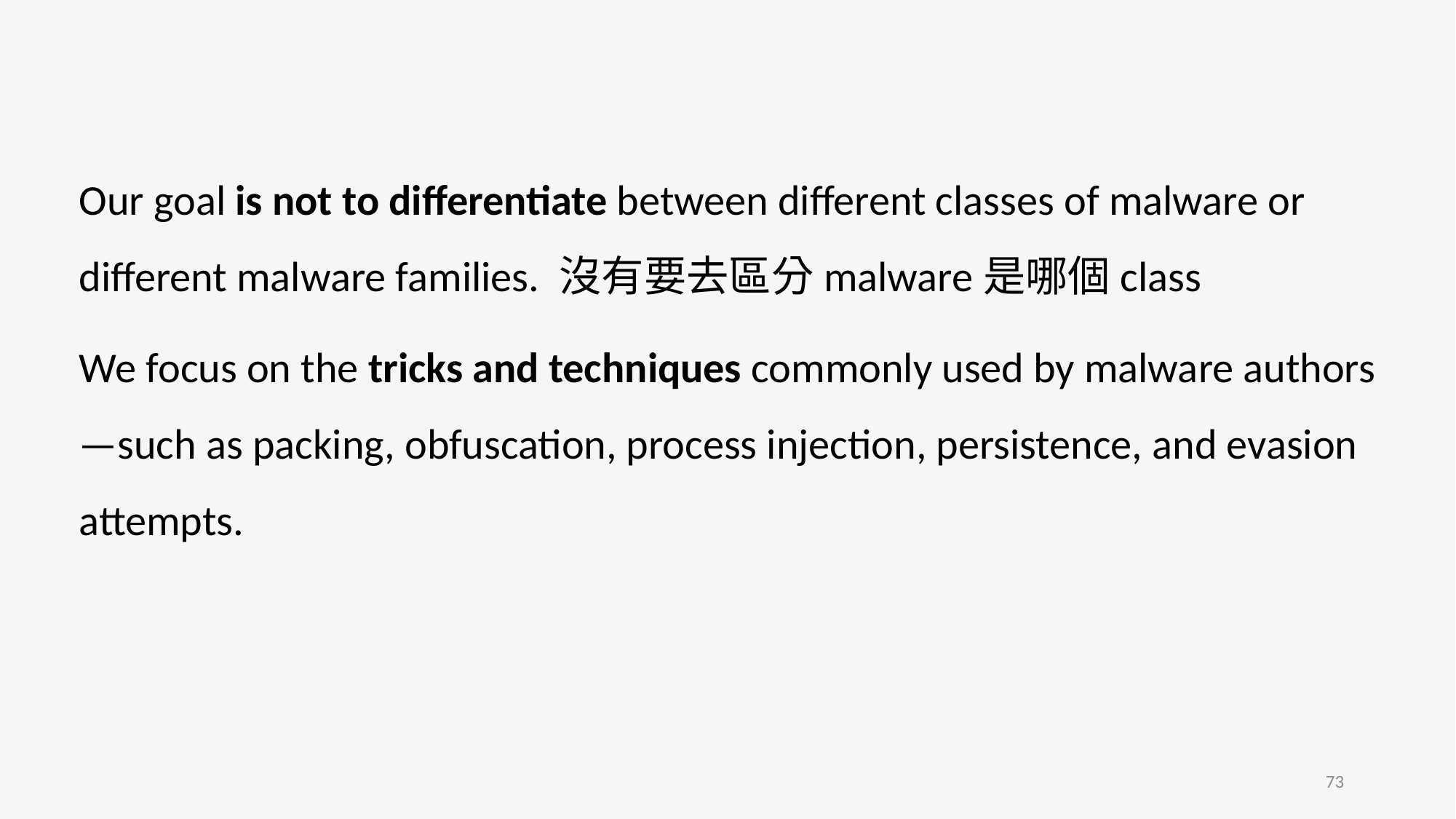

Our goal is not to differentiate between different classes of malware or different malware families. 沒有要去區分malware是哪個class
We focus on the tricks and techniques commonly used by malware authors—such as packing, obfuscation, process injection, persistence, and evasion attempts.
73